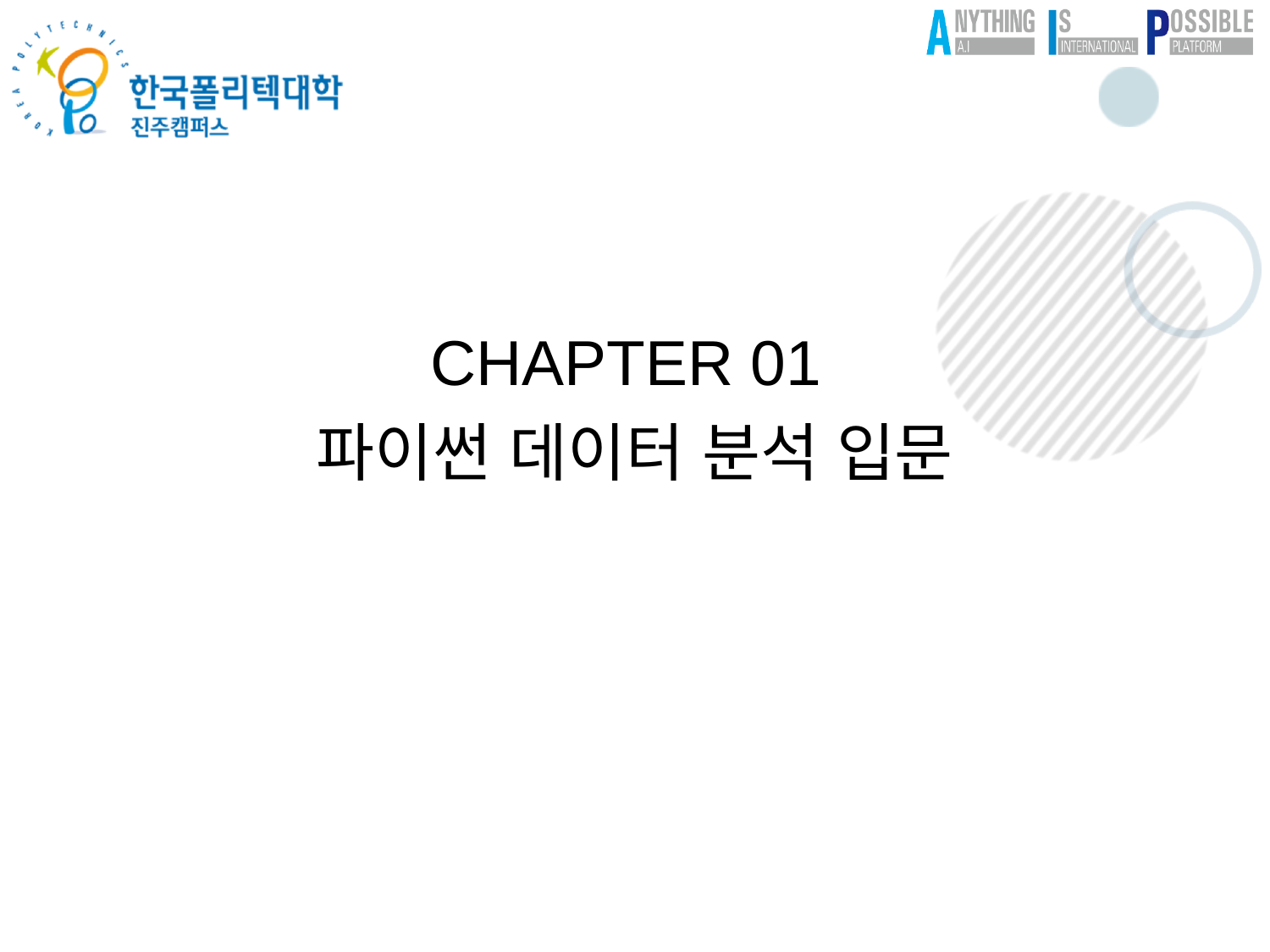

# CHAPTER 01 파이썬 데이터 분석 입문